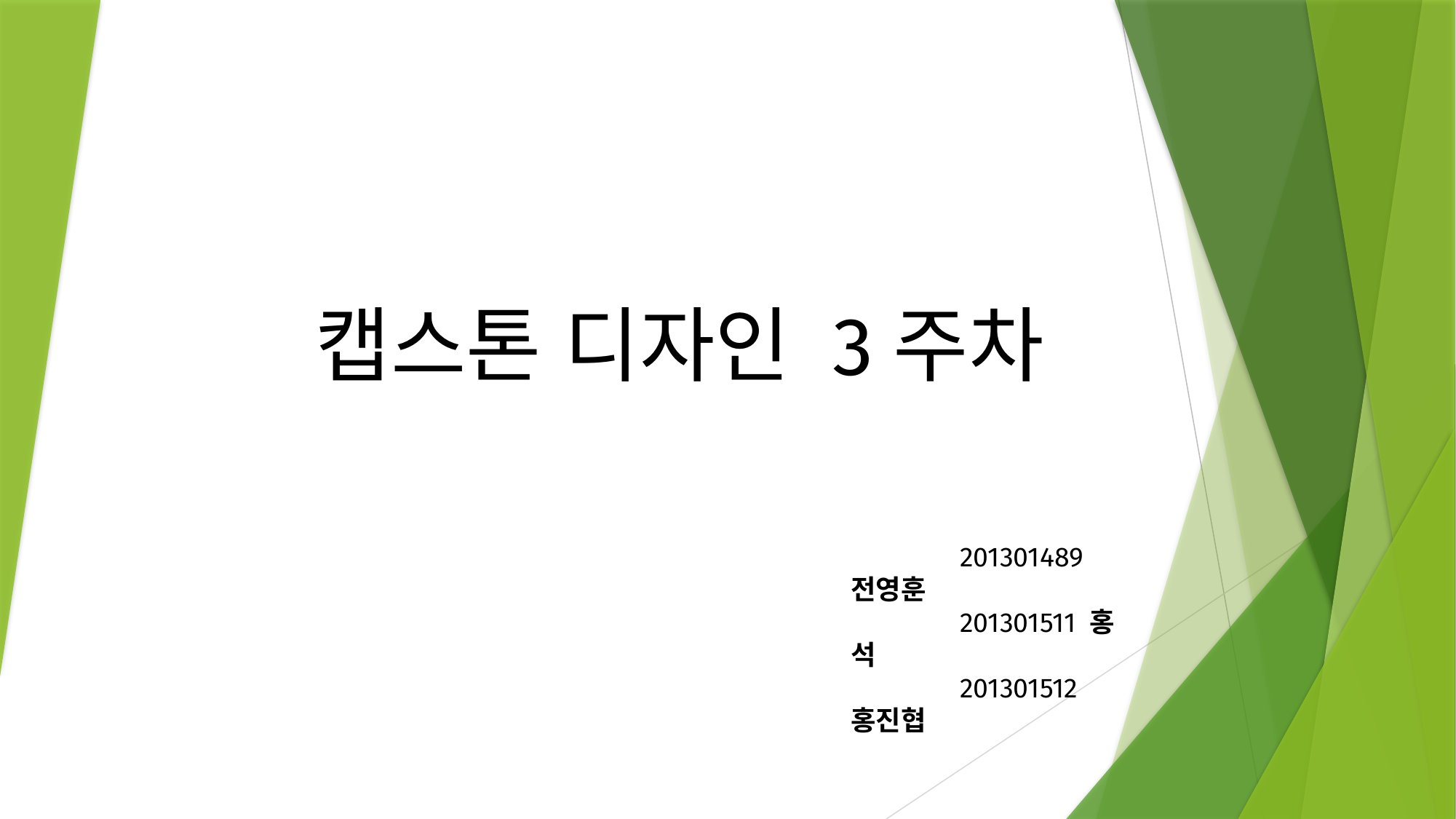

# 캡스톤 디자인 3주차
	201301489 전영훈
	201301511 홍   석
	201301512 홍진협